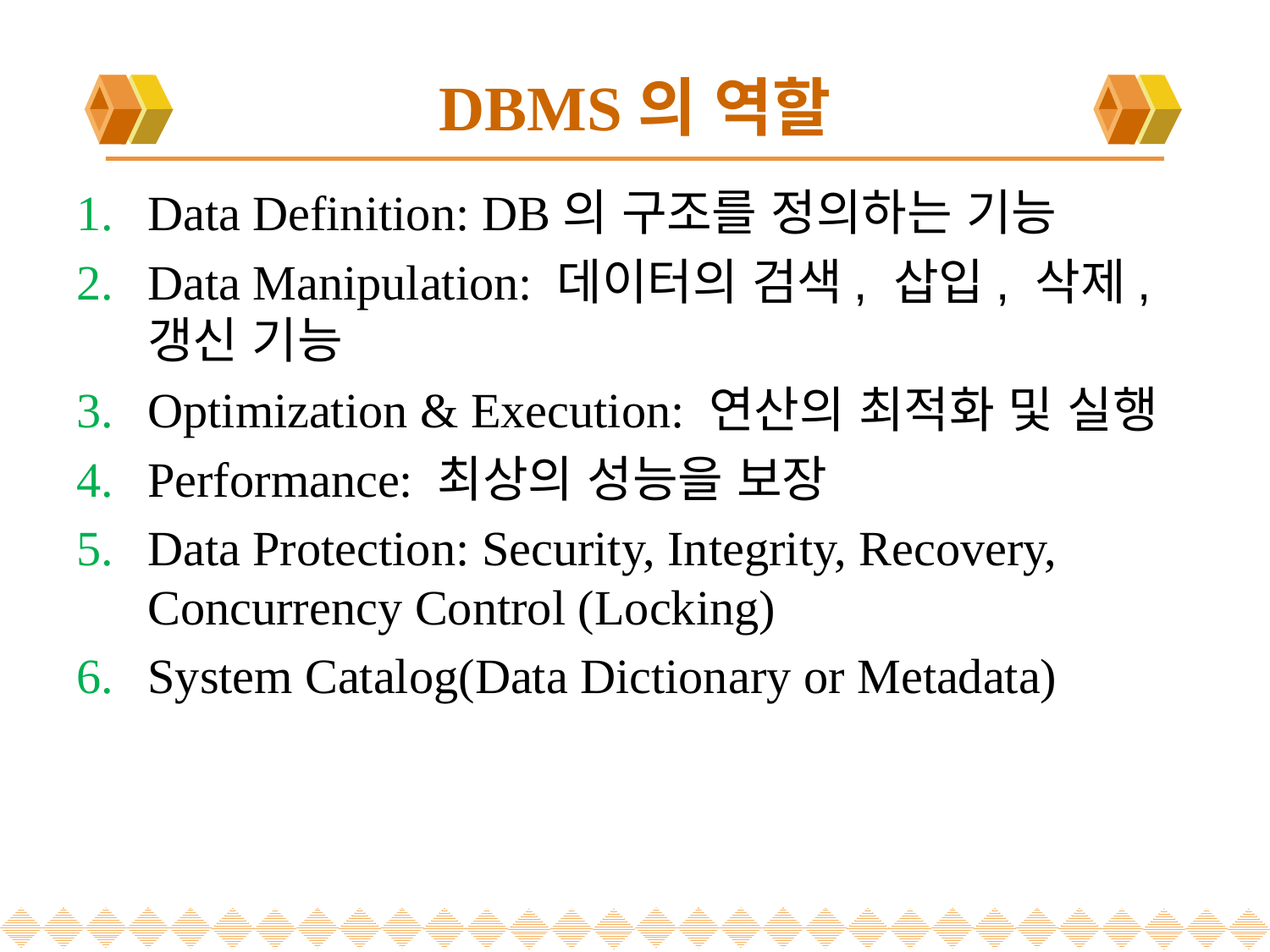

# DBMS의 역할
Data Definition: DB의 구조를 정의하는 기능
Data Manipulation: 데이터의 검색, 삽입, 삭제, 갱신 기능
Optimization & Execution: 연산의 최적화 및 실행
Performance: 최상의 성능을 보장
Data Protection: Security, Integrity, Recovery, Concurrency Control (Locking)
System Catalog(Data Dictionary or Metadata)